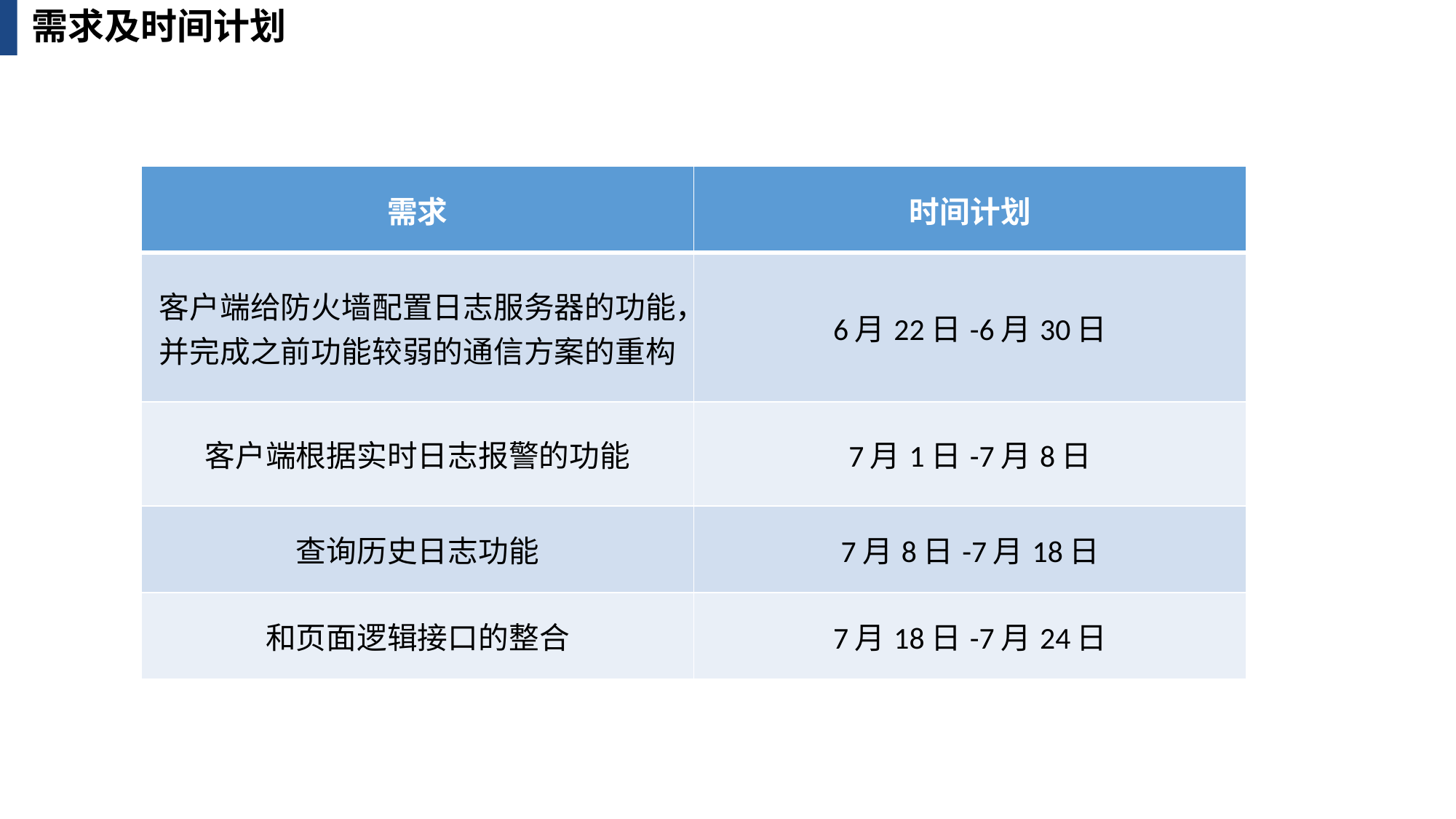

需求及时间计划
| 需求 | 时间计划 |
| --- | --- |
| 客户端给防火墙配置日志服务器的功能，并完成之前功能较弱的通信方案的重构 | 6月22日-6月30日 |
| 客户端根据实时日志报警的功能 | 7月1日-7月8日 |
| 查询历史日志功能 | 7月8日-7月18日 |
| 和页面逻辑接口的整合 | 7月18日-7月24日 |